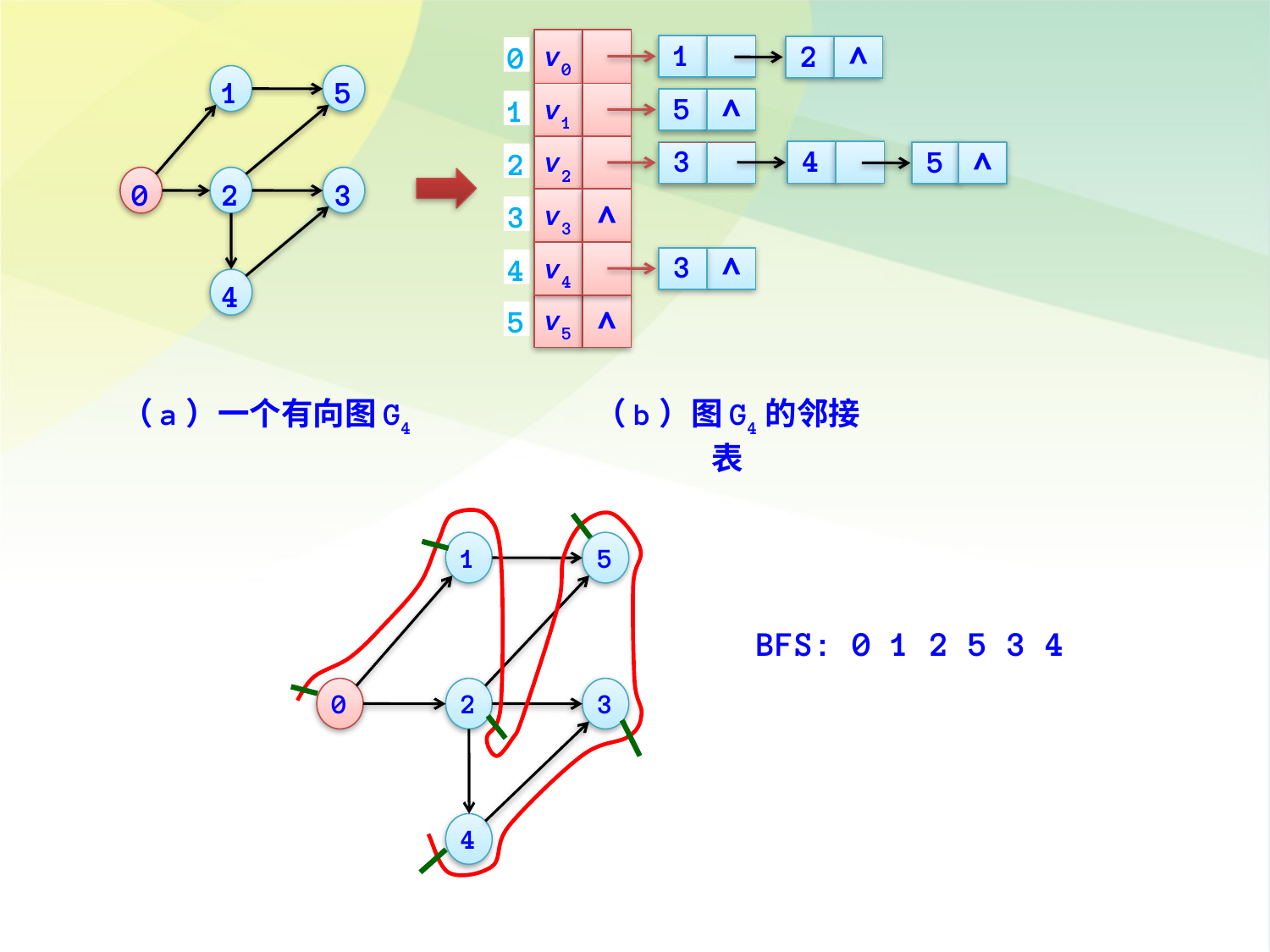

v0

1

2
∧
0

1
5
v1

5
∧
1

v2

4

3

5
∧
2

0
2
3

v3
∧

3

v4

3
∧
4

4
v5
∧
5
（a）一个有向图G4
（b）图G4的邻接表

1
5

BFS: 0 1 2 5 3 4
0
2
3

4